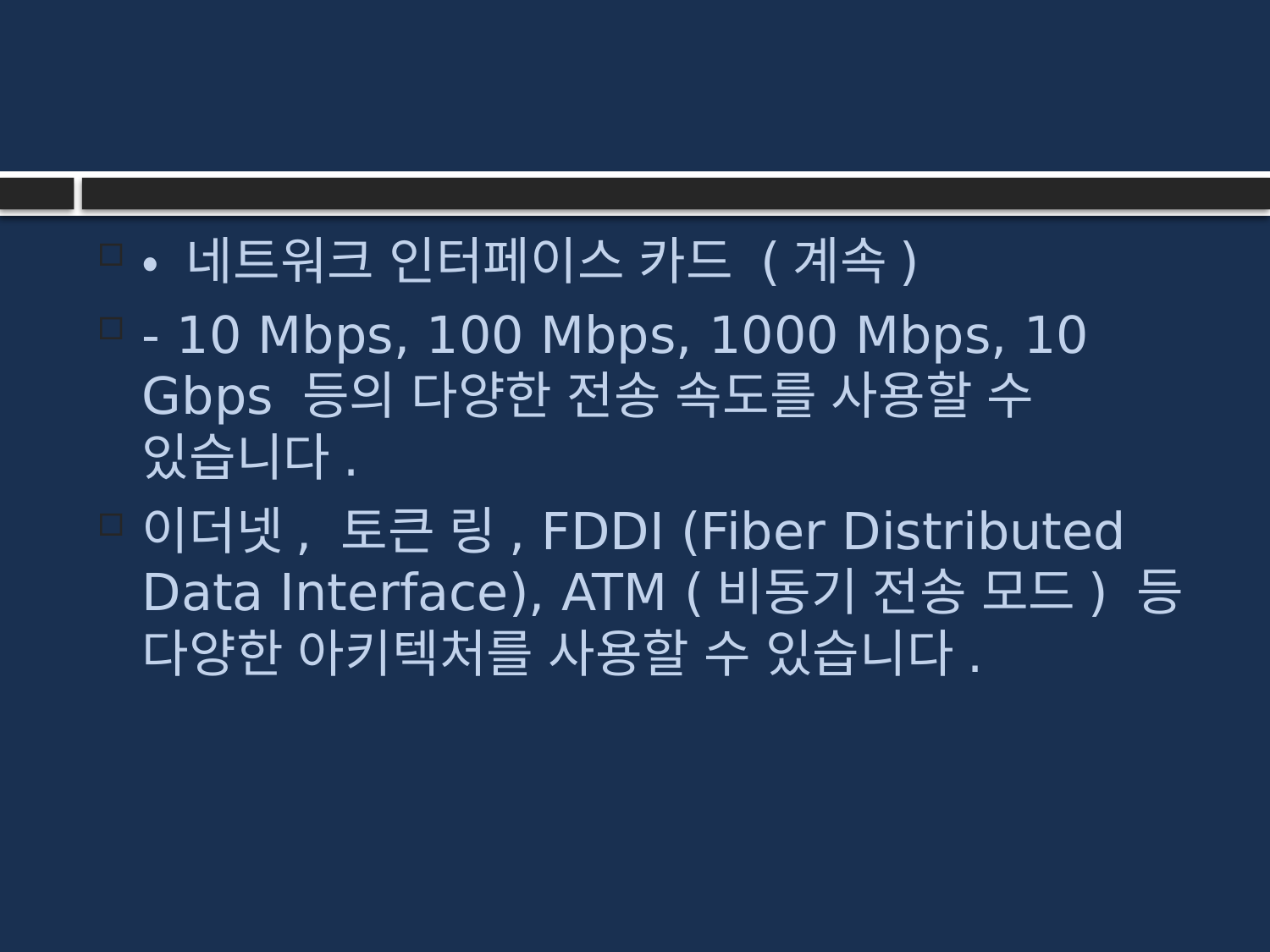

#
• 네트워크 인터페이스 카드 (계속)
- 10 Mbps, 100 Mbps, 1000 Mbps, 10 Gbps 등의 다양한 전송 속도를 사용할 수 있습니다.
이더넷, 토큰 링, FDDI (Fiber Distributed Data Interface), ATM (비동기 전송 모드) 등 다양한 아키텍처를 사용할 수 있습니다.